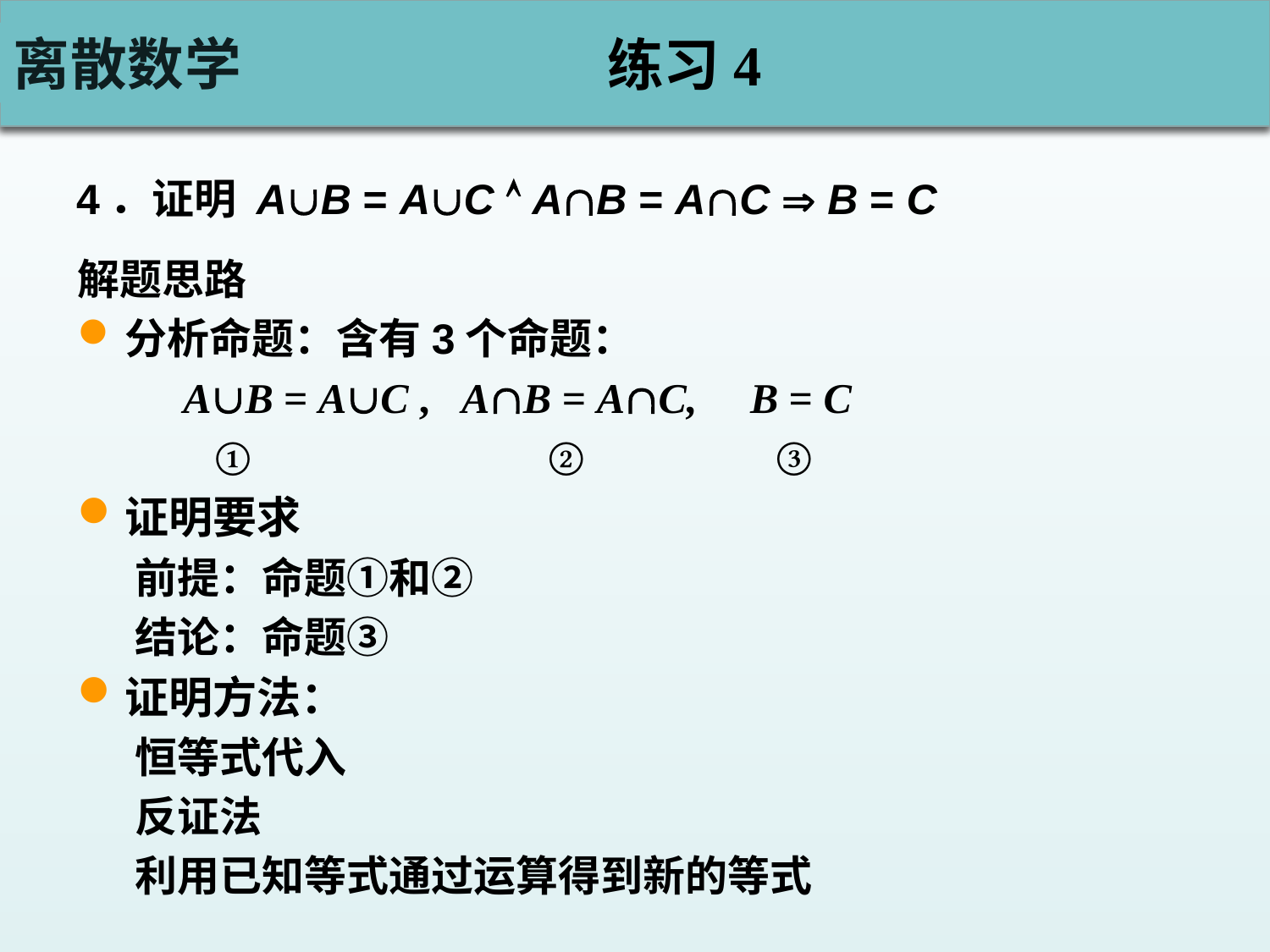

# 练习4
4．证明 A∪B = A∪C ∧ A∩B = A∩C ⇒ B = C
解题思路
分析命题：含有3个命题：
          A∪B = A∪C ,   A∩B = A∩C,     B = C
             ①                            ②                  ③
证明要求
     前提：命题①和②
     结论：命题③
证明方法：
     恒等式代入
     反证法
     利用已知等式通过运算得到新的等式